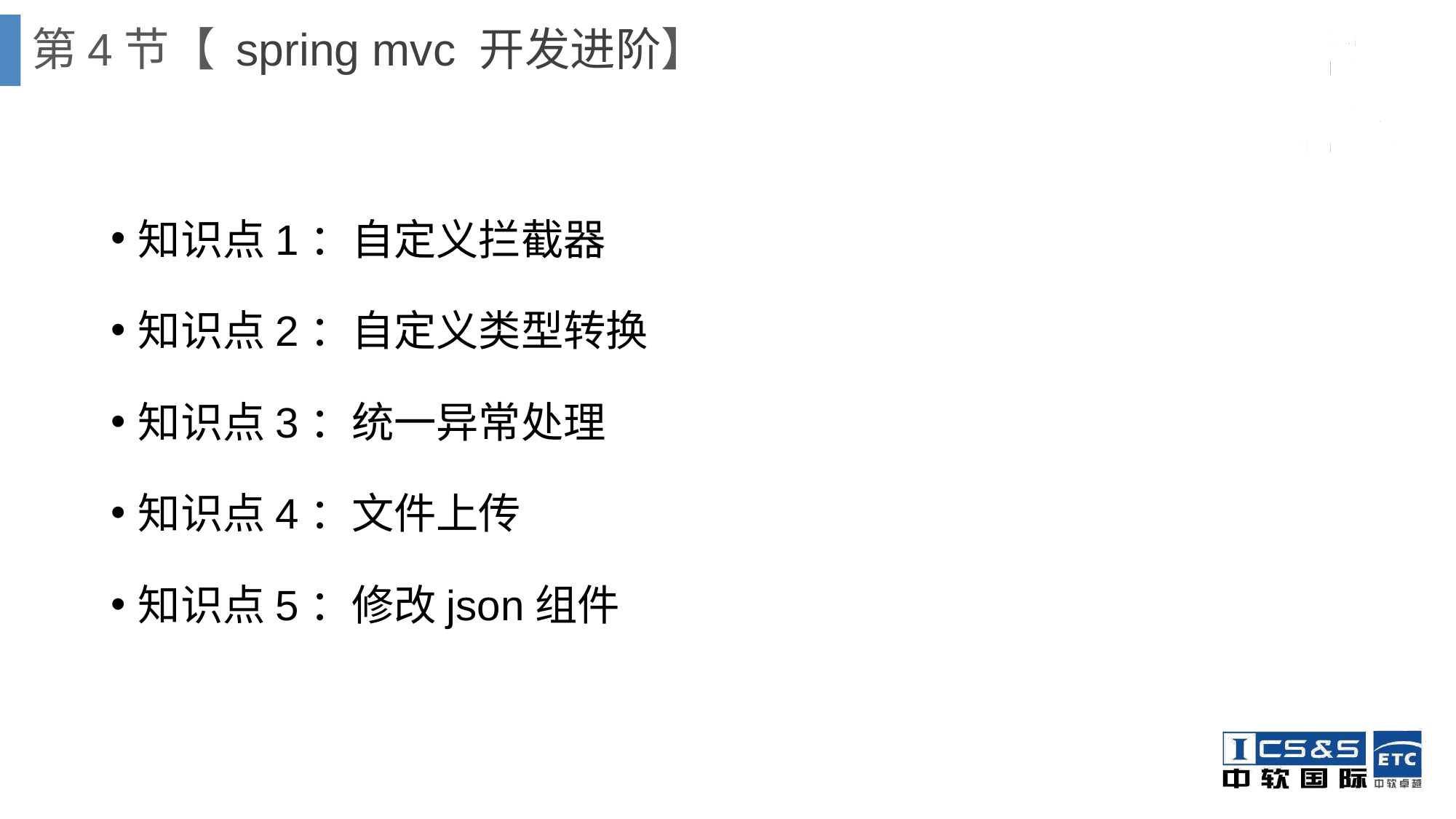

# 第4节【 spring mvc 开发进阶】
知识点1：自定义拦截器
知识点2：自定义类型转换
知识点3：统一异常处理
知识点4：文件上传
知识点5：修改json组件